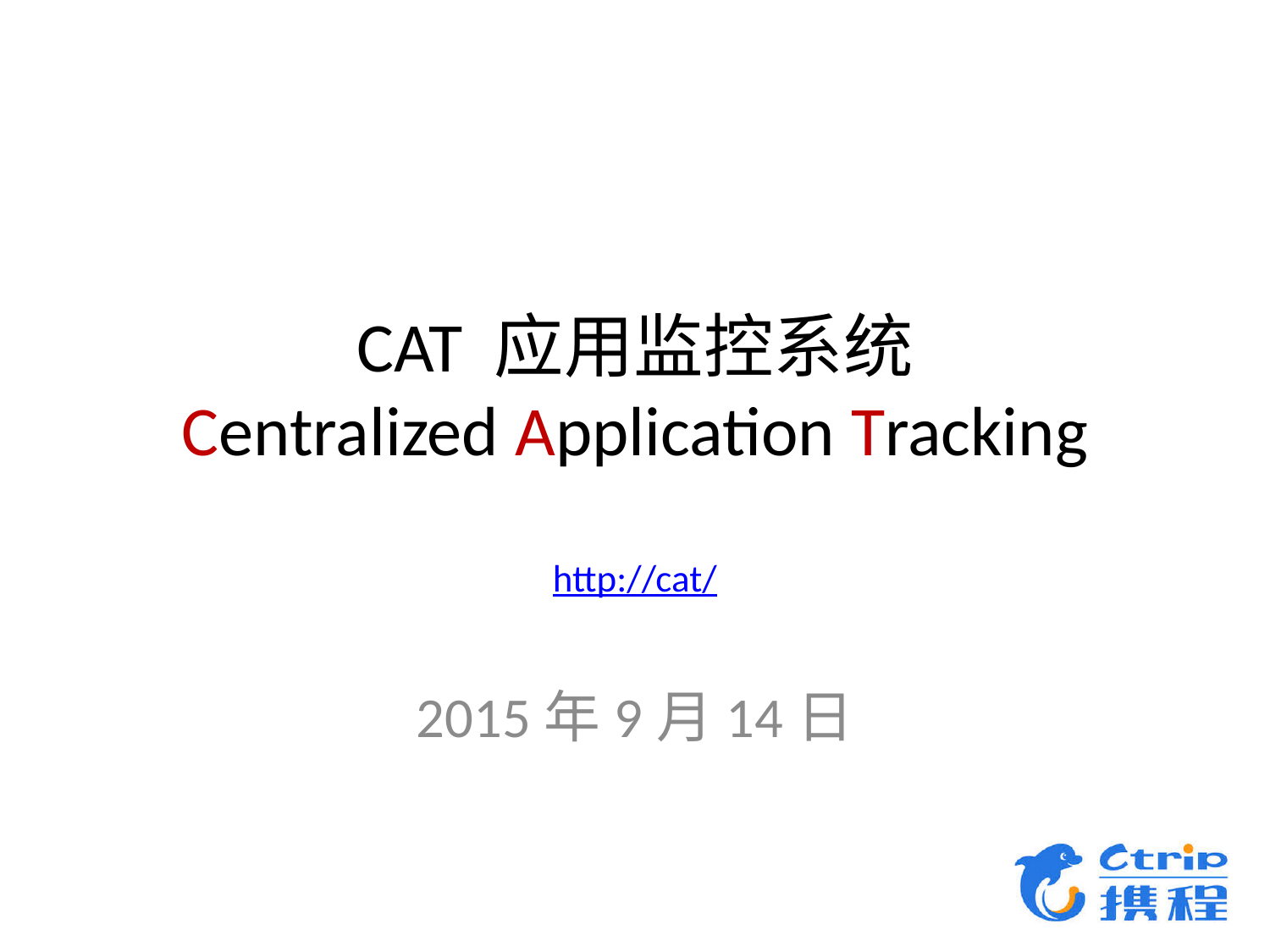

# CAT 应用监控系统 Centralized Application Tracking http://cat/

2015年9月14日